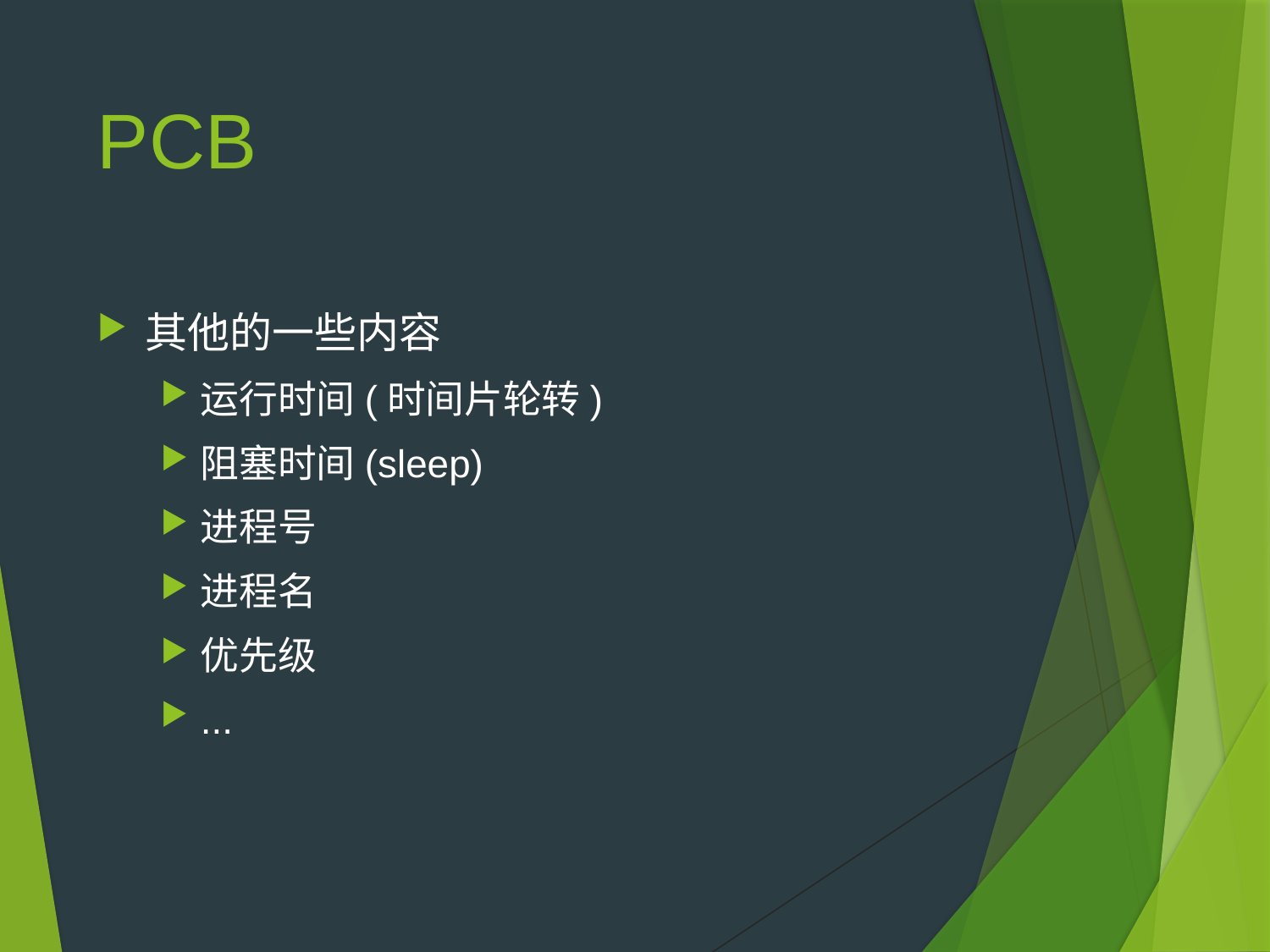

# PCB
其他的一些内容
运行时间(时间片轮转)
阻塞时间(sleep)
进程号
进程名
优先级
...